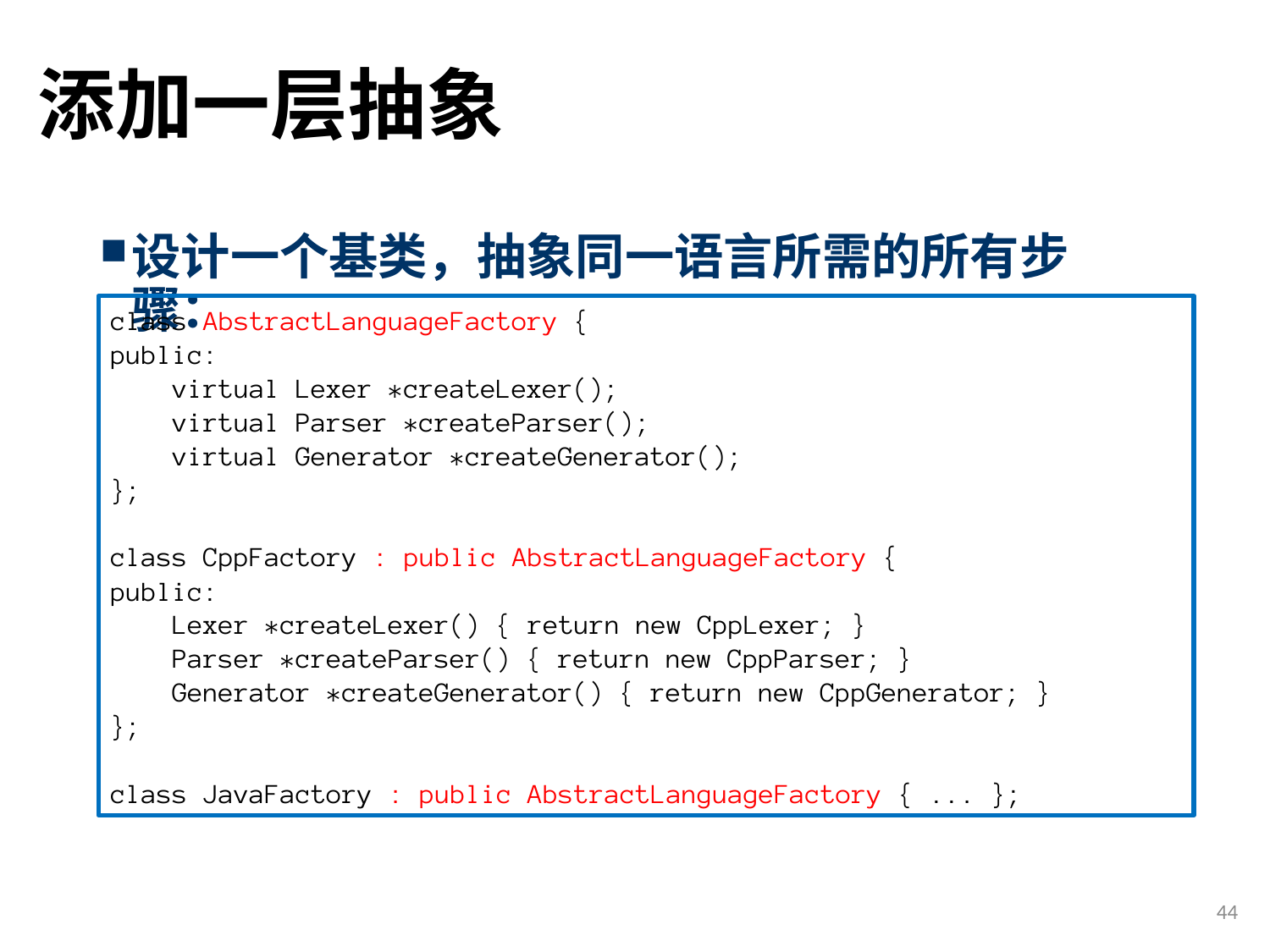

# 添加一层抽象
设计一个基类，抽象同一语言所需的所有步骤：
class AbstractLanguageFactory {
public:
    virtual Lexer *createLexer();
    virtual Parser *createParser();
    virtual Generator *createGenerator();
};

class CppFactory : public AbstractLanguageFactory {
public:
    Lexer *createLexer() { return new CppLexer; }
    Parser *createParser() { return new CppParser; }
    Generator *createGenerator() { return new CppGenerator; }
};

class JavaFactory : public AbstractLanguageFactory { ... };
44